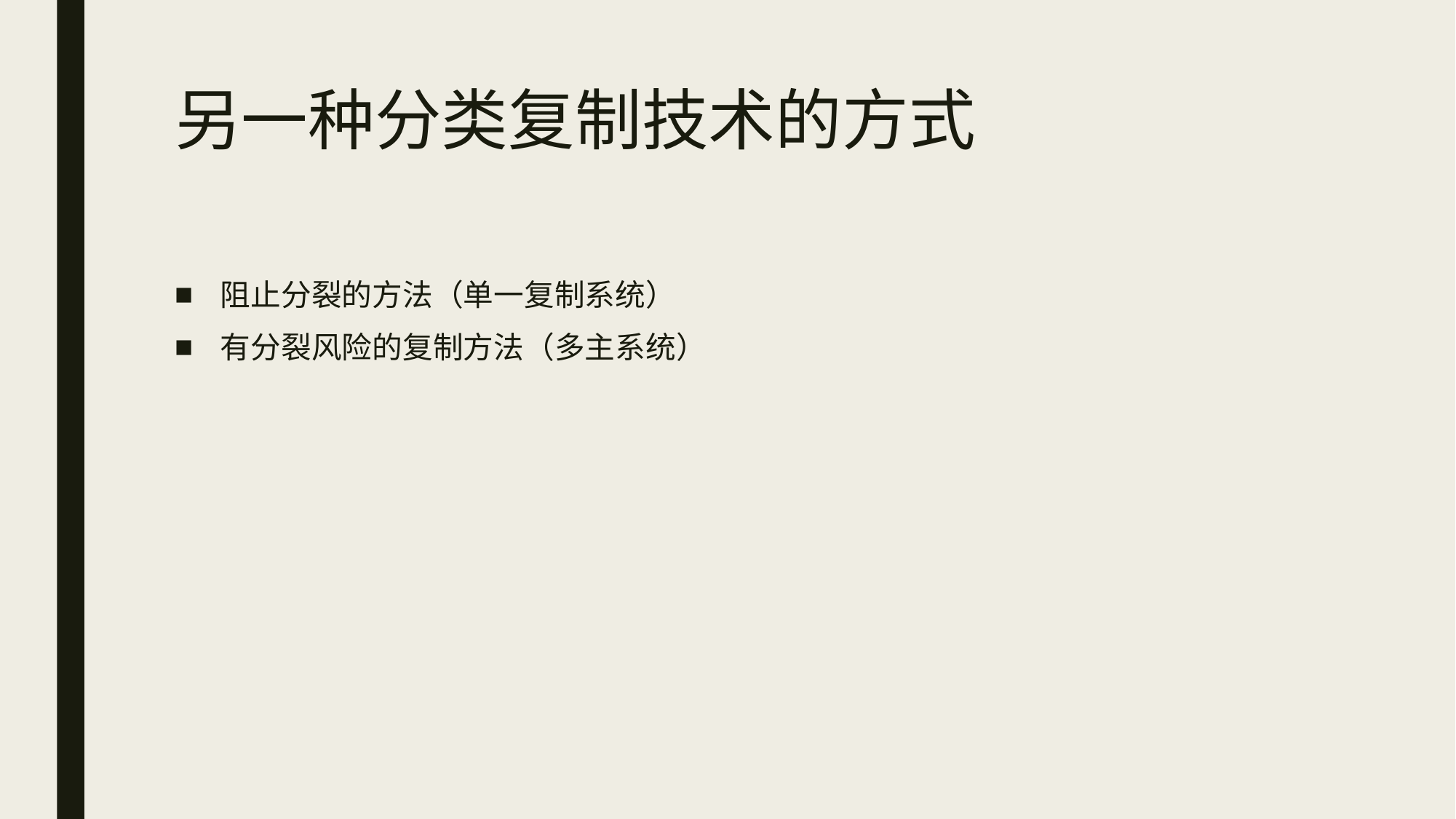

# 另一种分类复制技术的方式
阻止分裂的方法（单一复制系统）
有分裂风险的复制方法（多主系统）